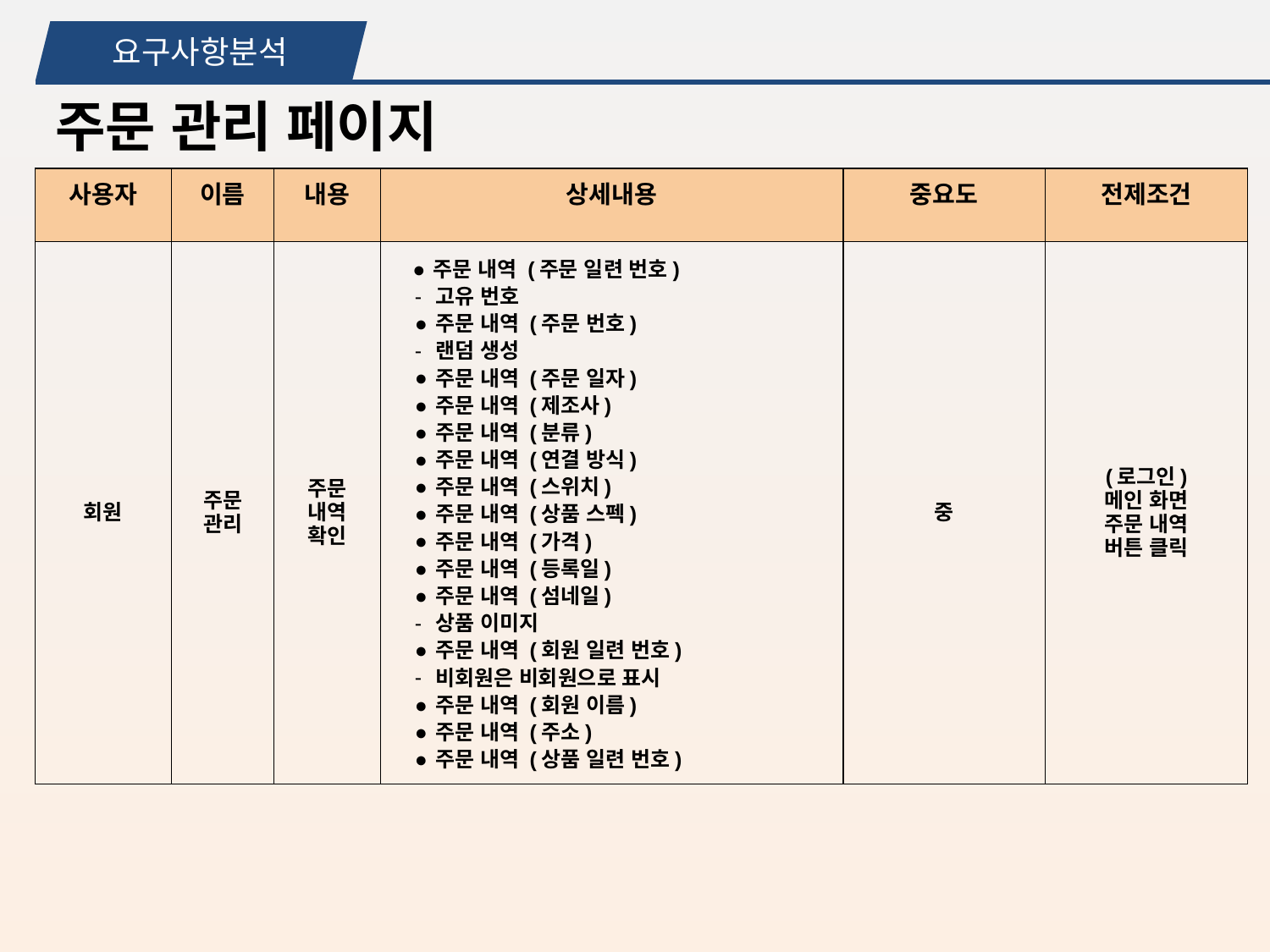

요구사항분석

주문 관리 페이지
| 사용자 | 이름 | 내용 | 상세내용 | 중요도 | 전제조건 |
| --- | --- | --- | --- | --- | --- |
| 회원 | 주문 관리 | 주문 내역 확인 | 주문 내역 (주문 일련 번호) 고유 번호 주문 내역 (주문 번호) 랜덤 생성 주문 내역 (주문 일자) 주문 내역 (제조사) 주문 내역 (분류) 주문 내역 (연결 방식) 주문 내역 (스위치) 주문 내역 (상품 스펙) 주문 내역 (가격) 주문 내역 (등록일) 주문 내역 (섬네일) 상품 이미지 주문 내역 (회원 일련 번호) 비회원은 비회원으로 표시 주문 내역 (회원 이름) 주문 내역 (주소) 주문 내역 (상품 일련 번호) | 중 | (로그인) 메인 화면 주문 내역 버튼 클릭 |